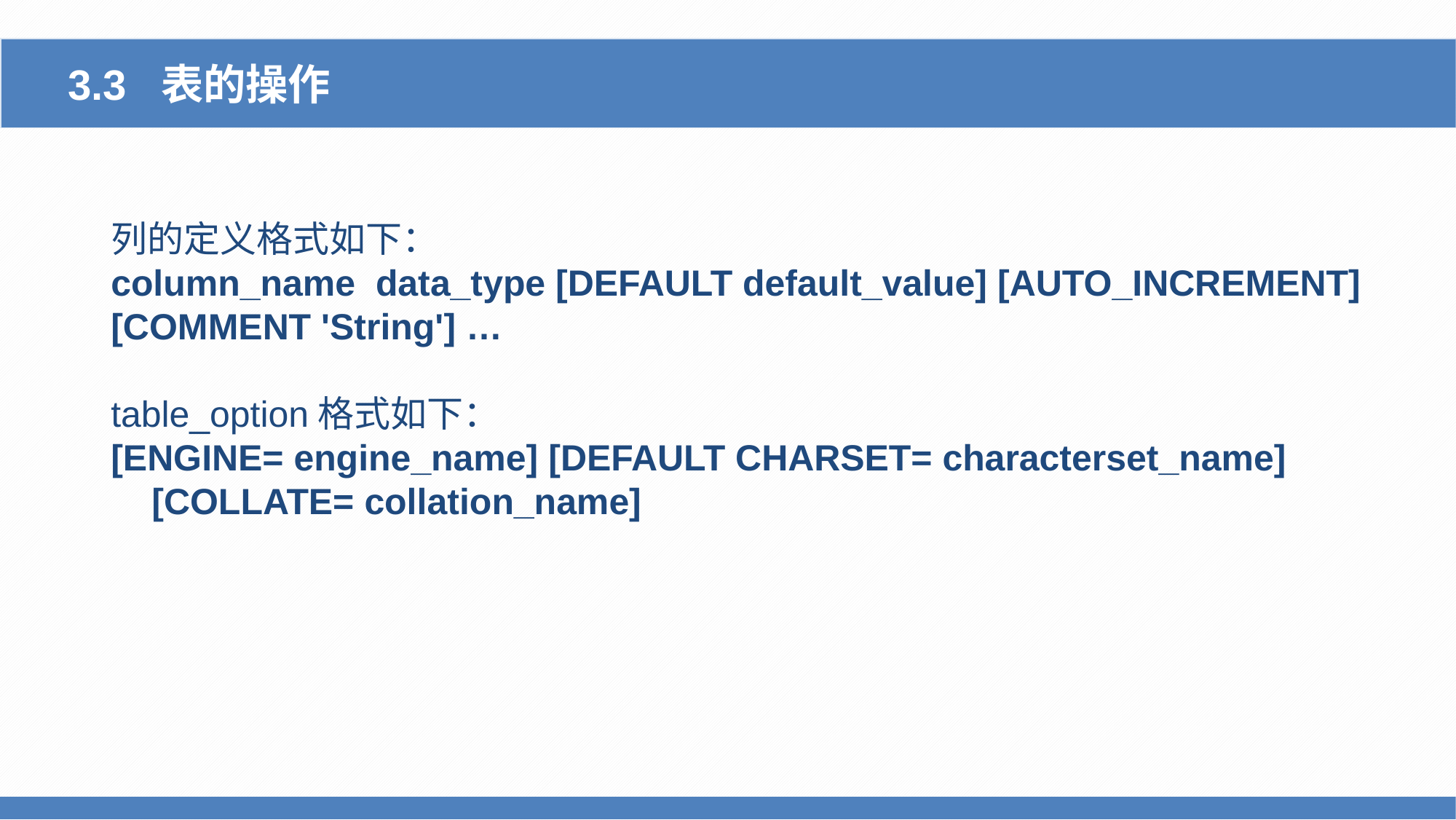

3.3  表的操作
列的定义格式如下：
column_name  data_type [DEFAULT default_value] [AUTO_INCREMENT] [COMMENT 'String'] …

table_option格式如下：
[ENGINE= engine_name] [DEFAULT CHARSET= characterset_name]
    [COLLATE= collation_name]